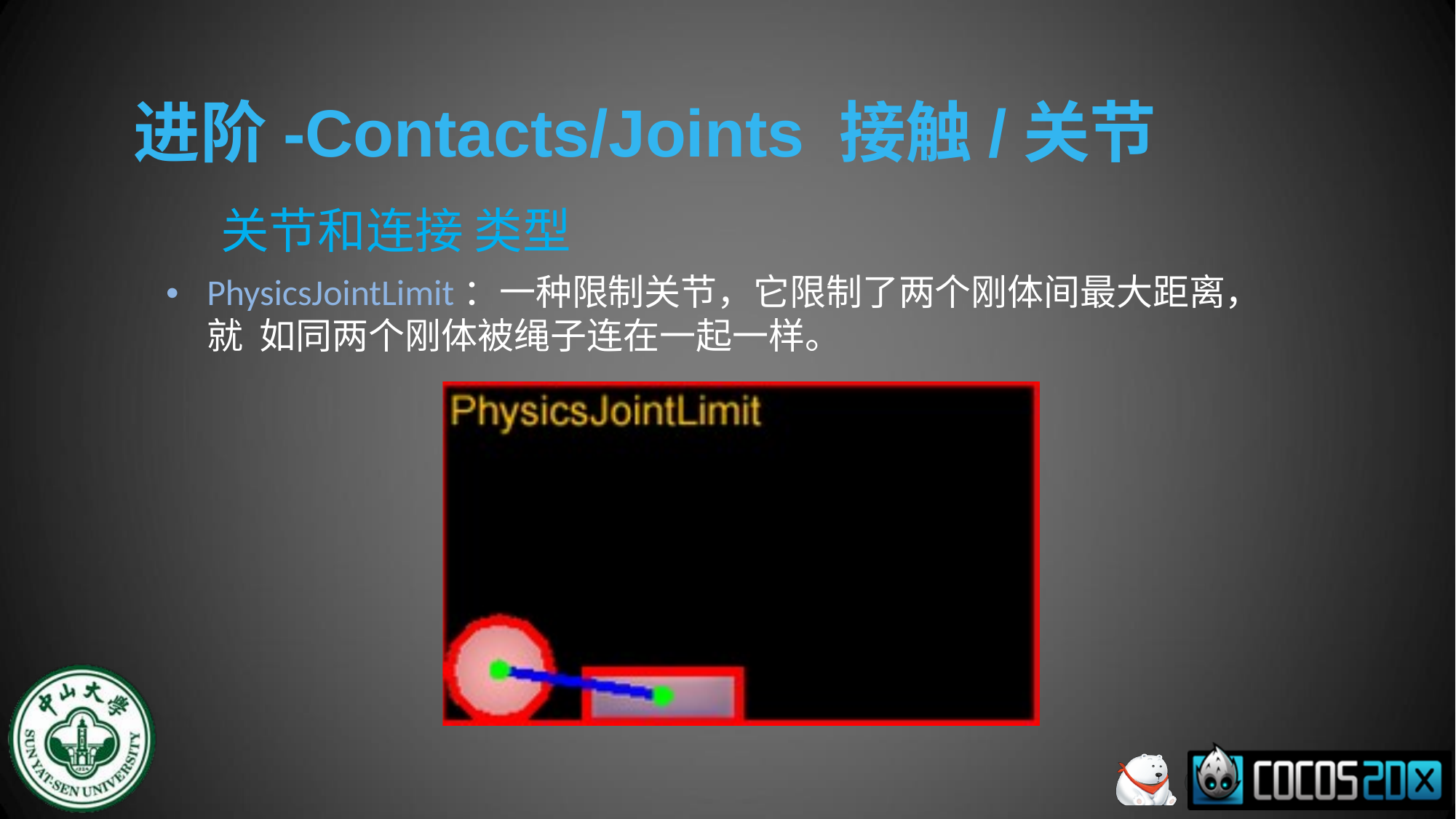

# 进阶-Contacts/Joints 接触/关节
关节和连接 类型
•	PhysicsJointLimit：一种限制关节，它限制了两个刚体间最大距离，就  如同两个刚体被绳子连在一起一样。